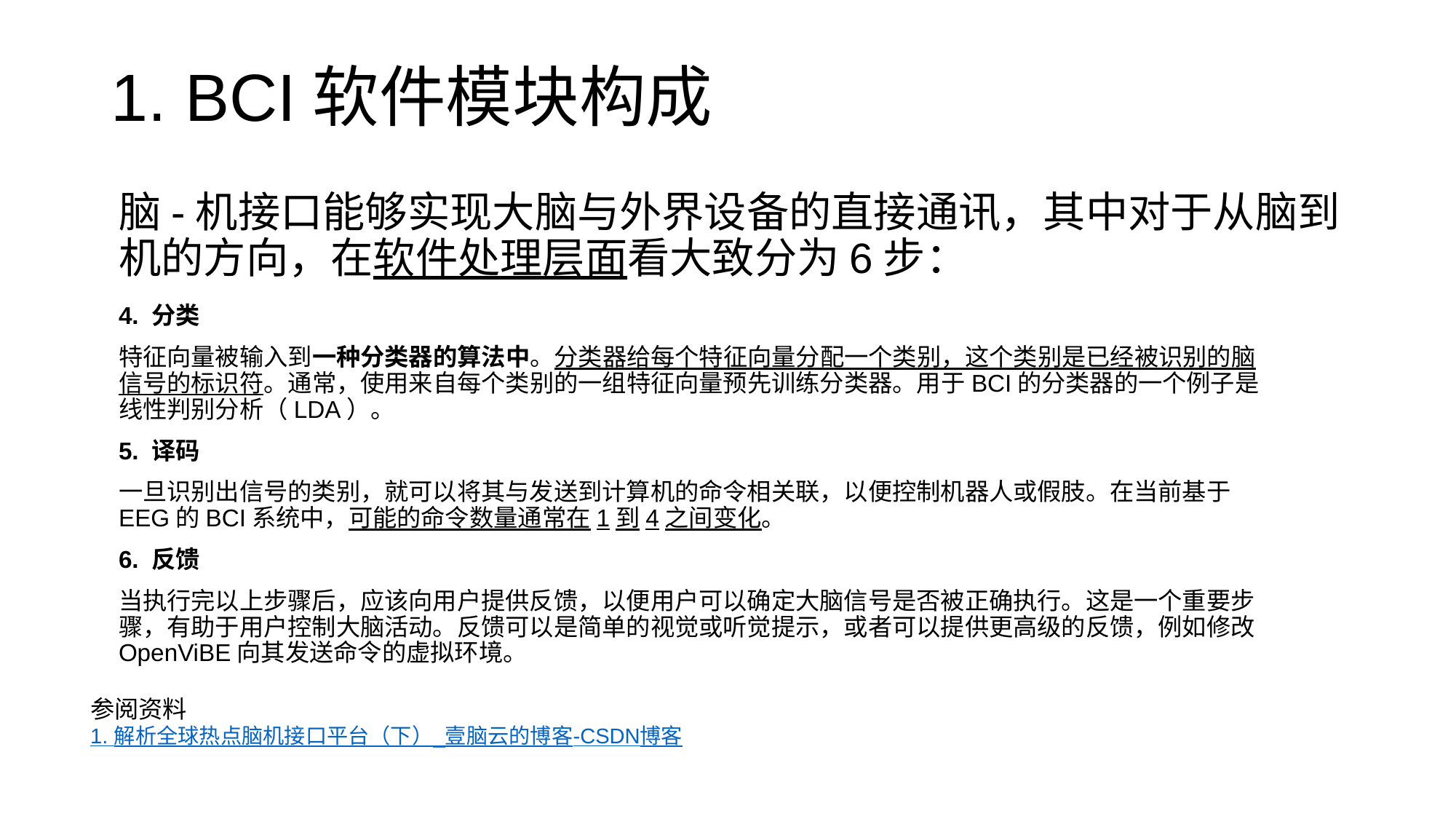

# 1. BCI软件模块构成
脑-机接口能够实现大脑与外界设备的直接通讯，其中对于从脑到机的方向，在软件处理层面看大致分为6步：
4. 分类
特征向量被输入到一种分类器的算法中。分类器给每个特征向量分配一个类别，这个类别是已经被识别的脑信号的标识符。通常，使用来自每个类别的一组特征向量预先训练分类器。用于BCI的分类器的一个例子是线性判别分析（LDA）。
5. 译码
一旦识别出信号的类别，就可以将其与发送到计算机的命令相关联，以便控制机器人或假肢。在当前基于EEG的BCI系统中，可能的命令数量通常在1到4之间变化。
6. 反馈
当执行完以上步骤后，应该向用户提供反馈，以便用户可以确定大脑信号是否被正确执行。这是一个重要步骤，有助于用户控制大脑活动。反馈可以是简单的视觉或听觉提示，或者可以提供更高级的反馈，例如修改OpenViBE向其发送命令的虚拟环境。
参阅资料
1. 解析全球热点脑机接口平台（下）_壹脑云的博客-CSDN博客